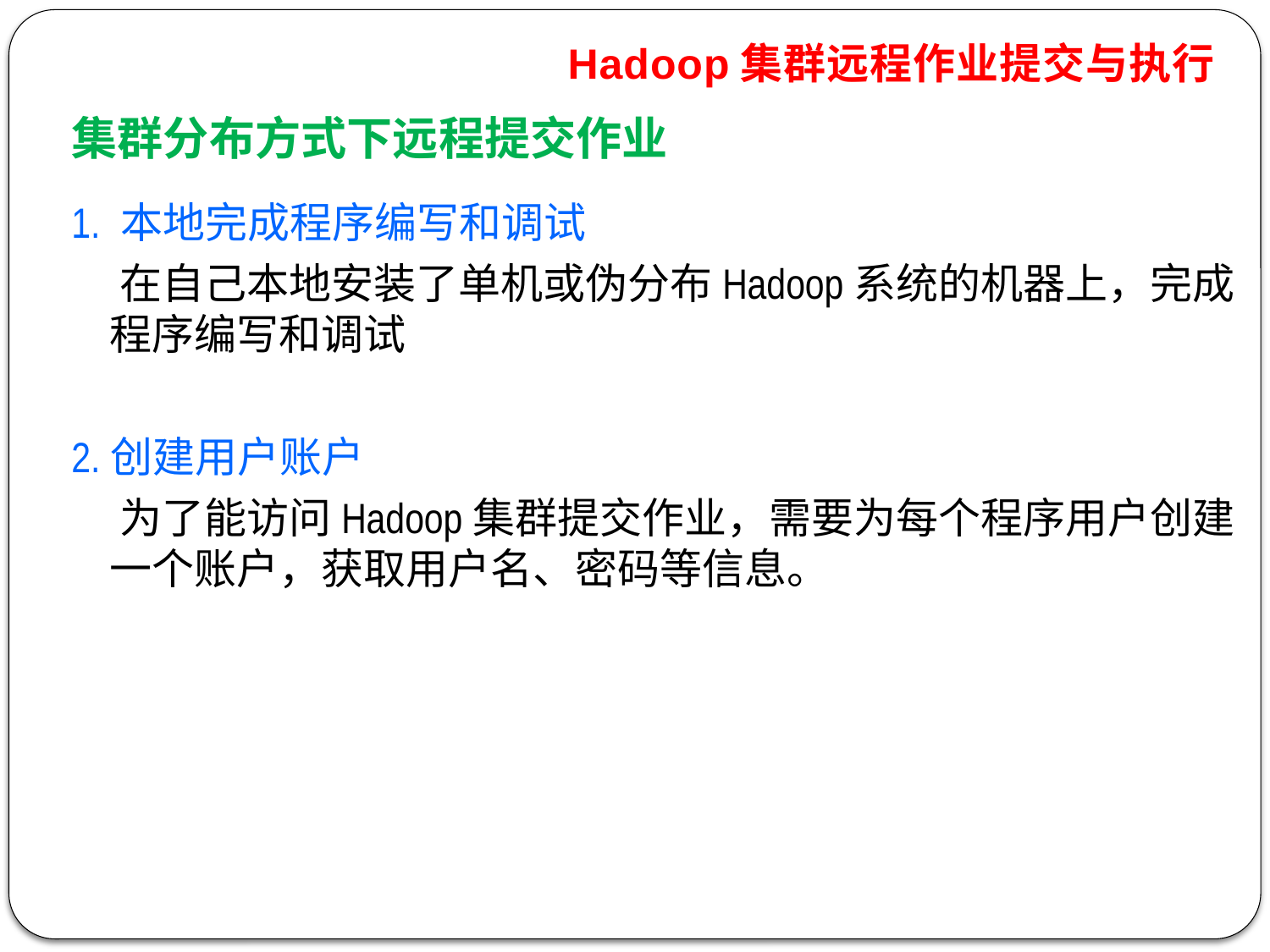

Hadoop集群远程作业提交与执行
集群分布方式下远程提交作业
1. 本地完成程序编写和调试
    在自己本地安装了单机或伪分布Hadoop系统的机器上，完成程序编写和调试

2.创建用户账户
    为了能访问Hadoop集群提交作业，需要为每个程序用户创建一个账户，获取用户名、密码等信息。